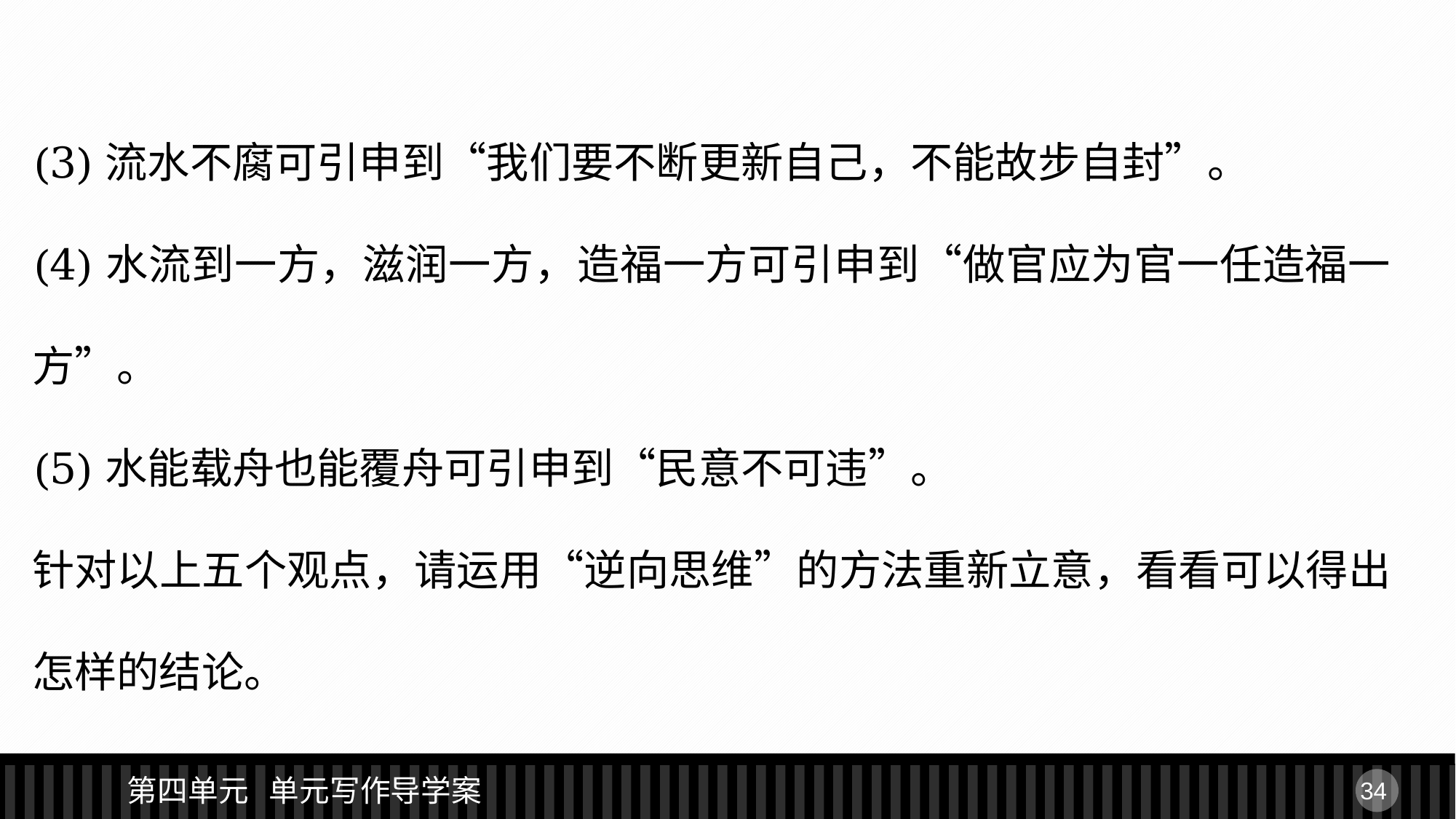

(3)流水不腐可引申到“我们要不断更新自己，不能故步自封”。
(4)水流到一方，滋润一方，造福一方可引申到“做官应为官一任造福一方”。
(5)水能载舟也能覆舟可引申到“民意不可违”。
针对以上五个观点，请运用“逆向思维”的方法重新立意，看看可以得出怎样的结论。